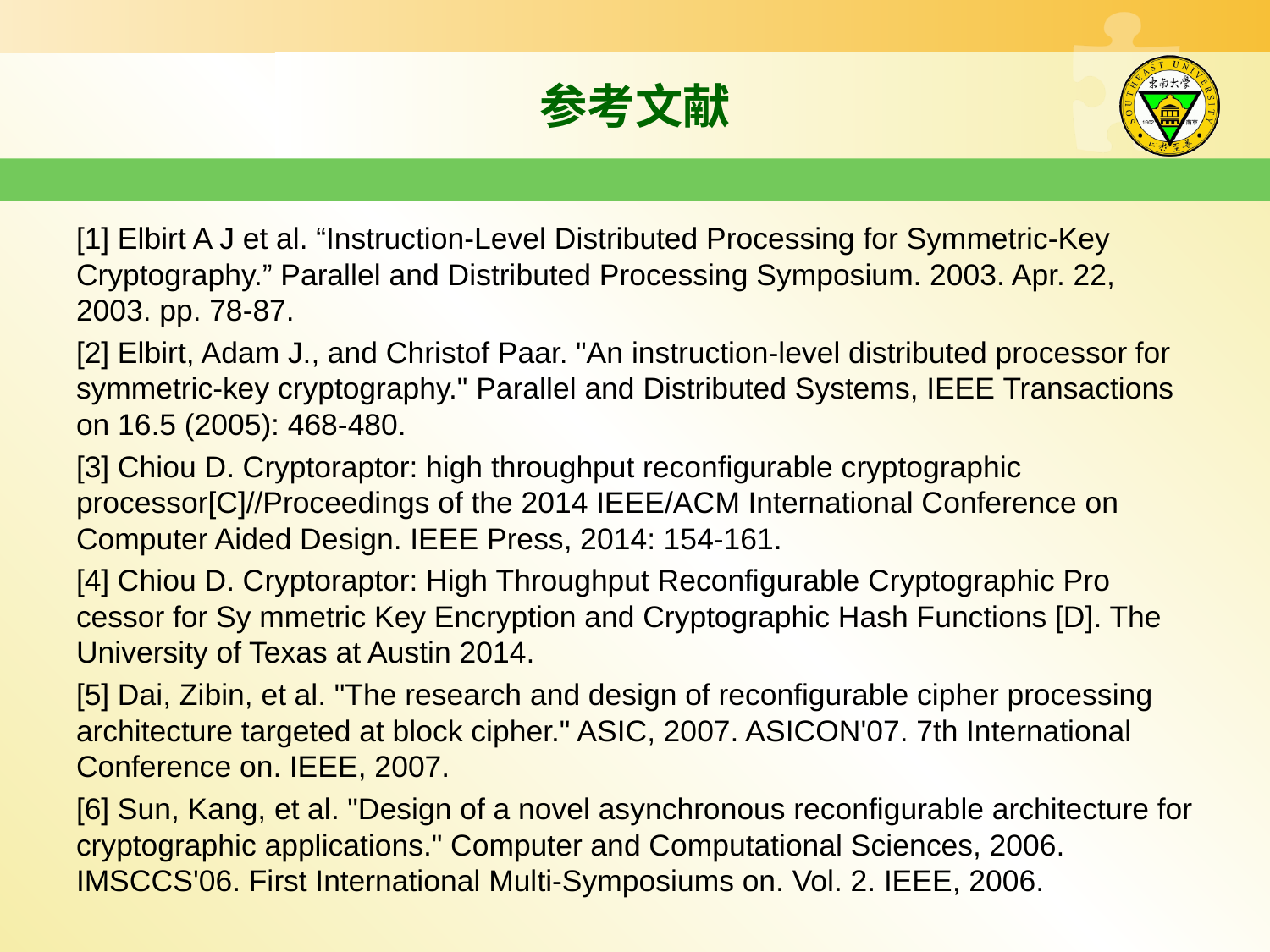

# 参考文献
[1] Elbirt A J et al. “Instruction-Level Distributed Processing for Symmetric-Key Cryptography.” Parallel and Distributed Processing Symposium. 2003. Apr. 22, 2003. pp. 78-87.
[2] Elbirt, Adam J., and Christof Paar. "An instruction-level distributed processor for symmetric-key cryptography." Parallel and Distributed Systems, IEEE Transactions on 16.5 (2005): 468-480.
[3] Chiou D. Cryptoraptor: high throughput reconfigurable cryptographic processor[C]//Proceedings of the 2014 IEEE/ACM International Conference on Computer Aided Design. IEEE Press, 2014: 154-161.
[4] Chiou D. Cryptoraptor: High Throughput Reconfigurable Cryptographic Pro cessor for Sy mmetric Key Encryption and Cryptographic Hash Functions [D]. The University of Texas at Austin 2014.
[5] Dai, Zibin, et al. "The research and design of reconfigurable cipher processing architecture targeted at block cipher." ASIC, 2007. ASICON'07. 7th International Conference on. IEEE, 2007.
[6] Sun, Kang, et al. "Design of a novel asynchronous reconfigurable architecture for cryptographic applications." Computer and Computational Sciences, 2006. IMSCCS'06. First International Multi-Symposiums on. Vol. 2. IEEE, 2006.